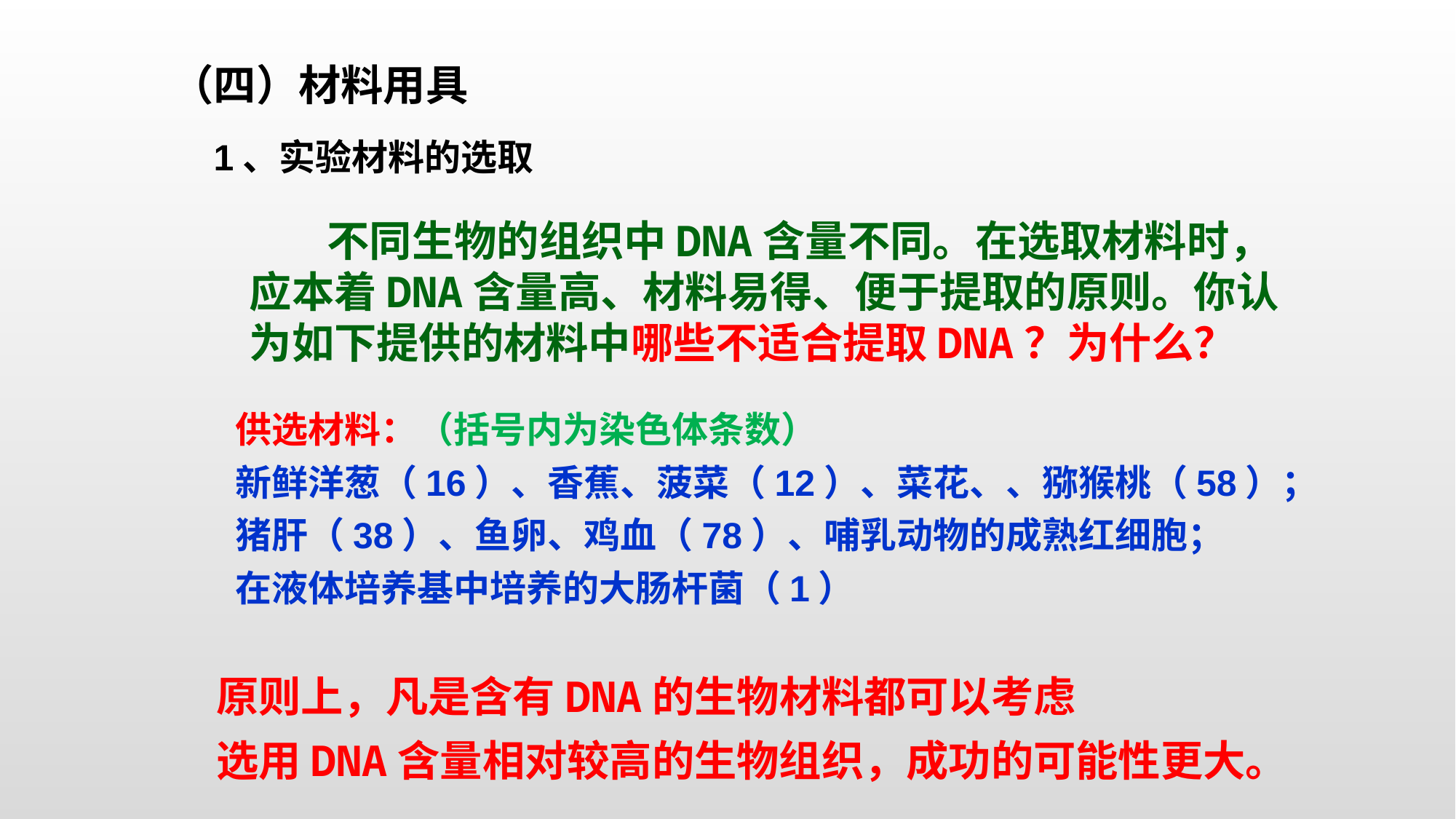

（四）材料用具
1、实验材料的选取
       不同生物的组织中DNA含量不同。在选取材料时，应本着DNA含量高、材料易得、便于提取的原则。你认为如下提供的材料中哪些不适合提取DNA？为什么？
供选材料：（括号内为染色体条数）
新鲜洋葱（16）、香蕉、菠菜（12）、菜花、、猕猴桃（58）；
猪肝（38）、鱼卵、鸡血（78）、哺乳动物的成熟红细胞；
在液体培养基中培养的大肠杆菌（1）
原则上，凡是含有DNA的生物材料都可以考虑
选用DNA含量相对较高的生物组织，成功的可能性更大。